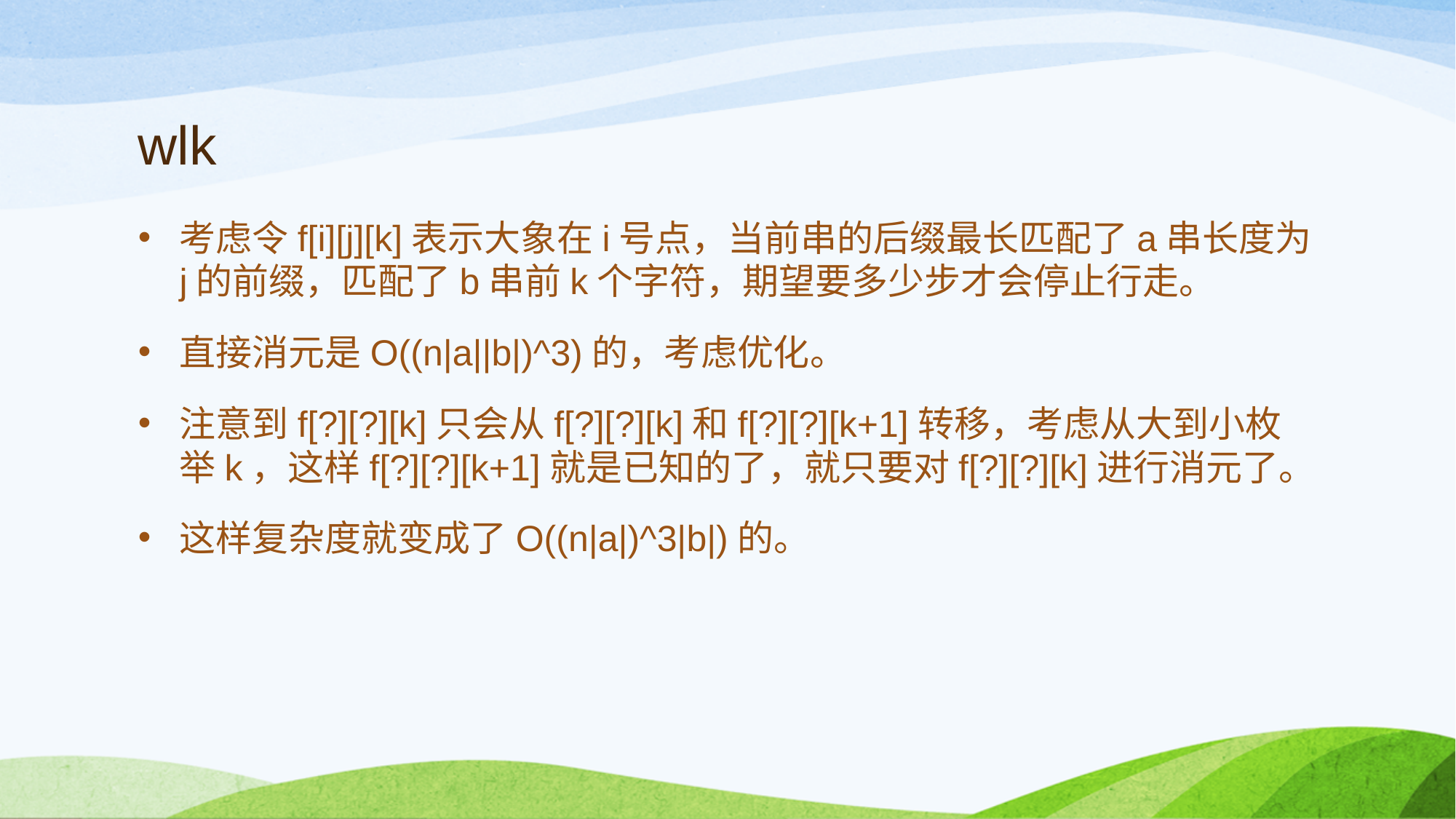

# wlk
考虑令f[i][j][k]表示大象在i号点，当前串的后缀最长匹配了a串长度为j的前缀，匹配了b串前k个字符，期望要多少步才会停止行走。
直接消元是O((n|a||b|)^3)的，考虑优化。
注意到f[?][?][k]只会从f[?][?][k]和f[?][?][k+1]转移，考虑从大到小枚举k，这样f[?][?][k+1]就是已知的了，就只要对f[?][?][k]进行消元了。
这样复杂度就变成了O((n|a|)^3|b|)的。